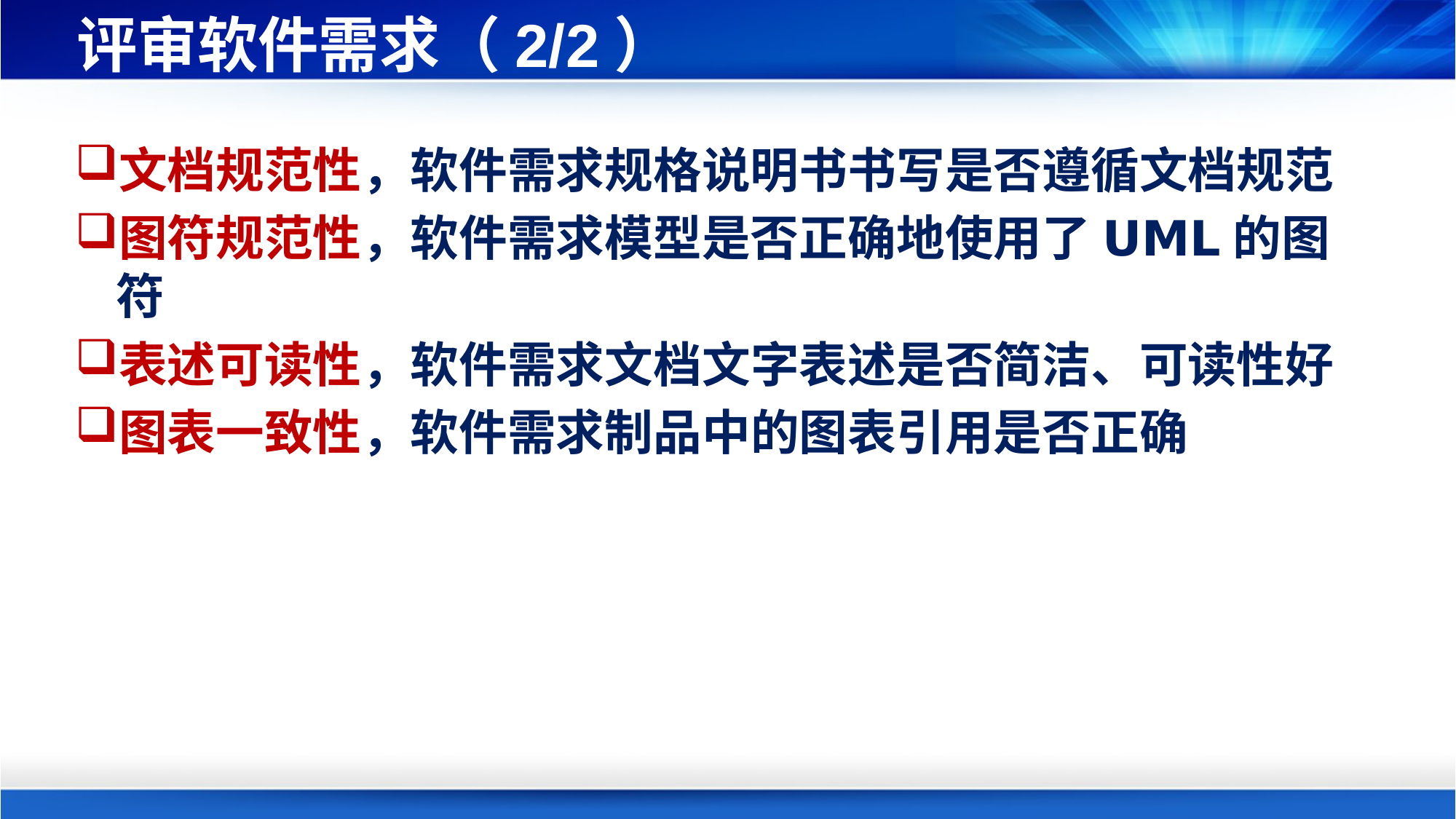

# 评审软件需求（2/2）
文档规范性，软件需求规格说明书书写是否遵循文档规范
图符规范性，软件需求模型是否正确地使用了UML的图符
表述可读性，软件需求文档文字表述是否简洁、可读性好
图表一致性，软件需求制品中的图表引用是否正确